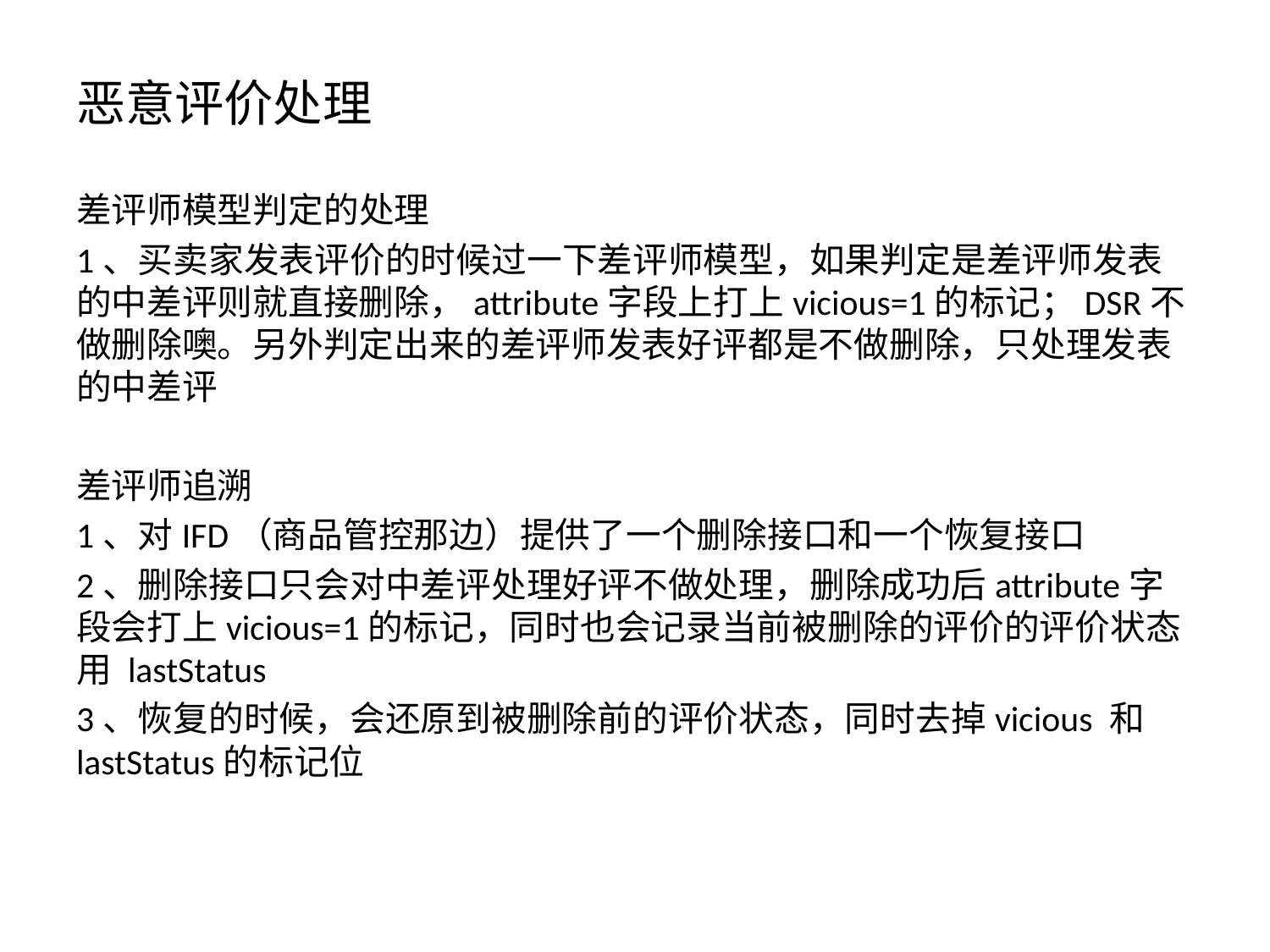

恶意评价处理

差评师模型判定的处理
1、买卖家发表评价的时候过一下差评师模型，如果判定是差评师发表的中差评则就直接删除，attribute字段上打上vicious=1的标记；DSR不做删除噢。另外判定出来的差评师发表好评都是不做删除，只处理发表的中差评

差评师追溯
1、对IFD（商品管控那边）提供了一个删除接口和一个恢复接口
2、删除接口只会对中差评处理好评不做处理，删除成功后attribute字段会打上vicious=1的标记，同时也会记录当前被删除的评价的评价状态用 lastStatus
3、恢复的时候，会还原到被删除前的评价状态，同时去掉vicious 和lastStatus的标记位